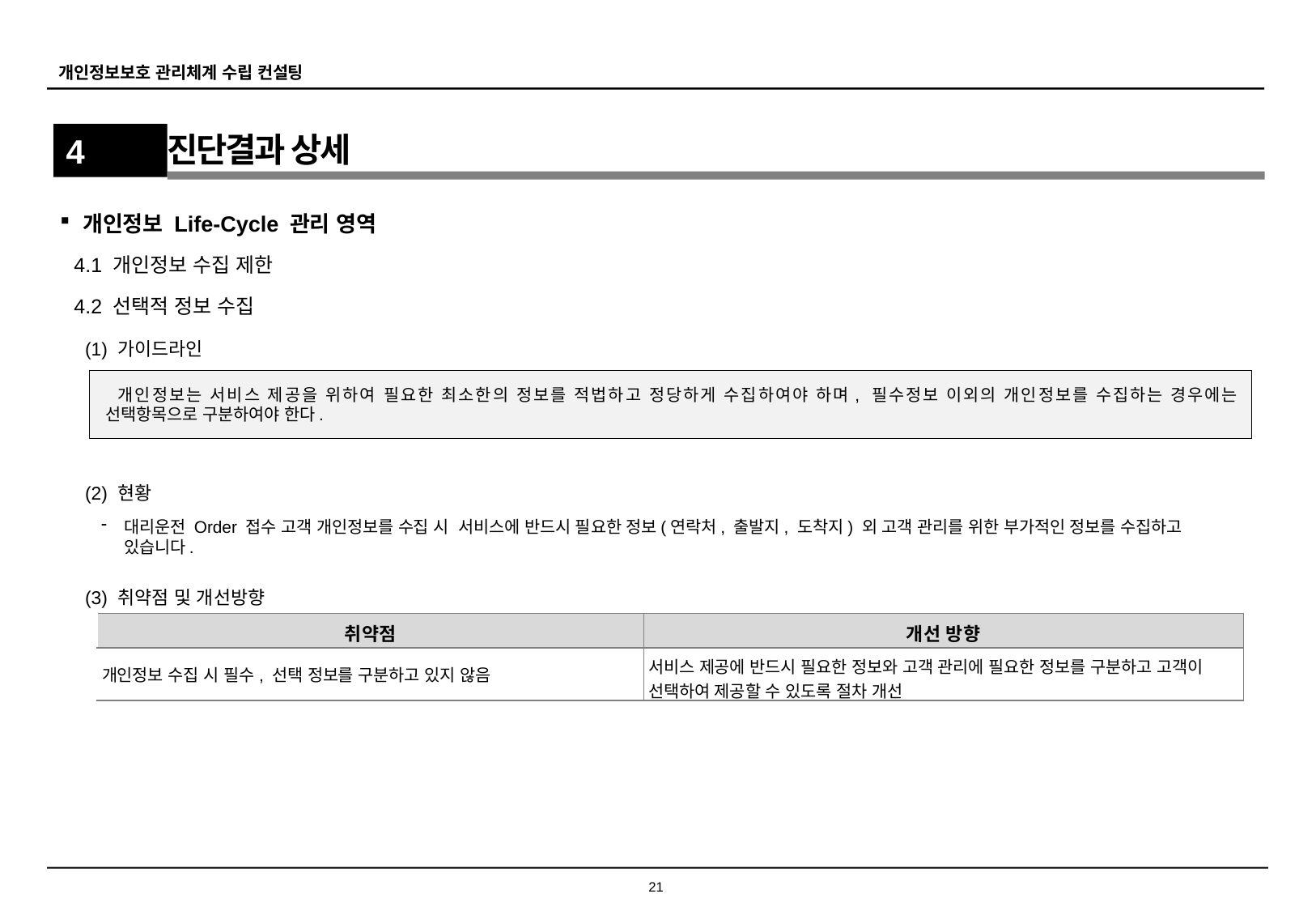

4
진단결과 상세

개인정보 Life-Cycle 관리 영역
4.1 개인정보 수집 제한
4.2 선택적 정보 수집
(1) 가이드라인
개인정보는 서비스 제공을 위하여 필요한 최소한의 정보를 적법하고 정당하게 수집하여야 하며, 필수정보 이외의 개인정보를 수집하는 경우에는
 선택항목으로 구분하여야 한다.
(2) 현황
대리운전 Order 접수 고객 개인정보를 수집 시  서비스에 반드시 필요한 정보(연락처, 출발지, 도착지) 외 고객 관리를 위한 부가적인 정보를 수집하고 있습니다.
(3) 취약점 및 개선방향
| 취약점 | 개선 방향 |
| --- | --- |
| 개인정보 수집 시 필수, 선택 정보를 구분하고 있지 않음 | 서비스 제공에 반드시 필요한 정보와 고객 관리에 필요한 정보를 구분하고 고객이 선택하여 제공할 수 있도록 절차 개선 |